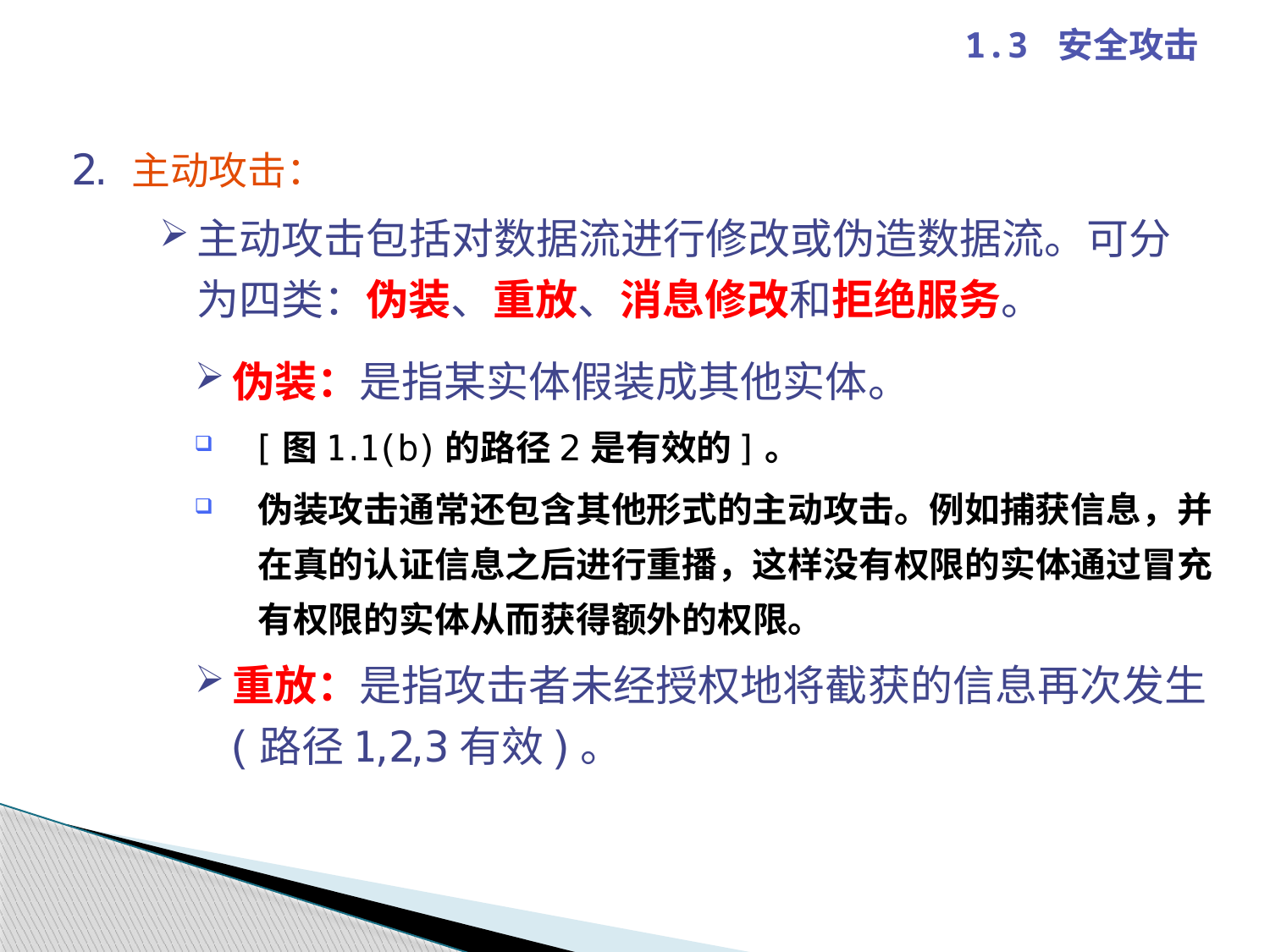

1.3 安全攻击
2. 主动攻击：
主动攻击包括对数据流进行修改或伪造数据流。可分为四类：伪装、重放、消息修改和拒绝服务。
伪装：是指某实体假装成其他实体。
[图1.1(b)的路径2是有效的]。
伪装攻击通常还包含其他形式的主动攻击。例如捕获信息，并在真的认证信息之后进行重播，这样没有权限的实体通过冒充有权限的实体从而获得额外的权限。
重放：是指攻击者未经授权地将截获的信息再次发生 (路径1,2,3有效)。